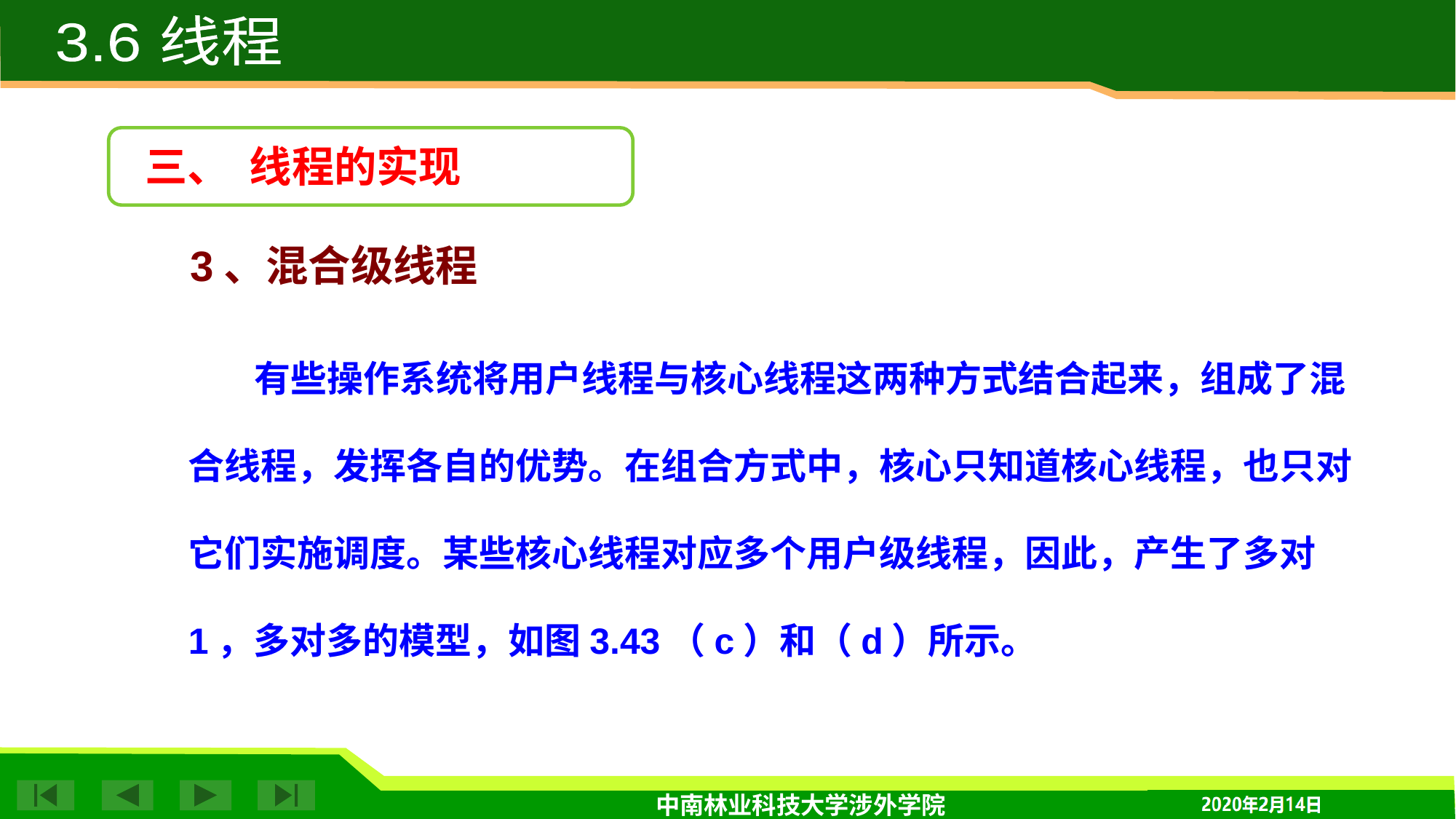

3.6 线程

三、  线程的实现
 3、混合级线程
       有些操作系统将用户线程与核心线程这两种方式结合起来，组成了混合线程，发挥各自的优势。在组合方式中，核心只知道核心线程，也只对它们实施调度。某些核心线程对应多个用户级线程，因此，产生了多对1，多对多的模型，如图3.43（c）和（d）所示。